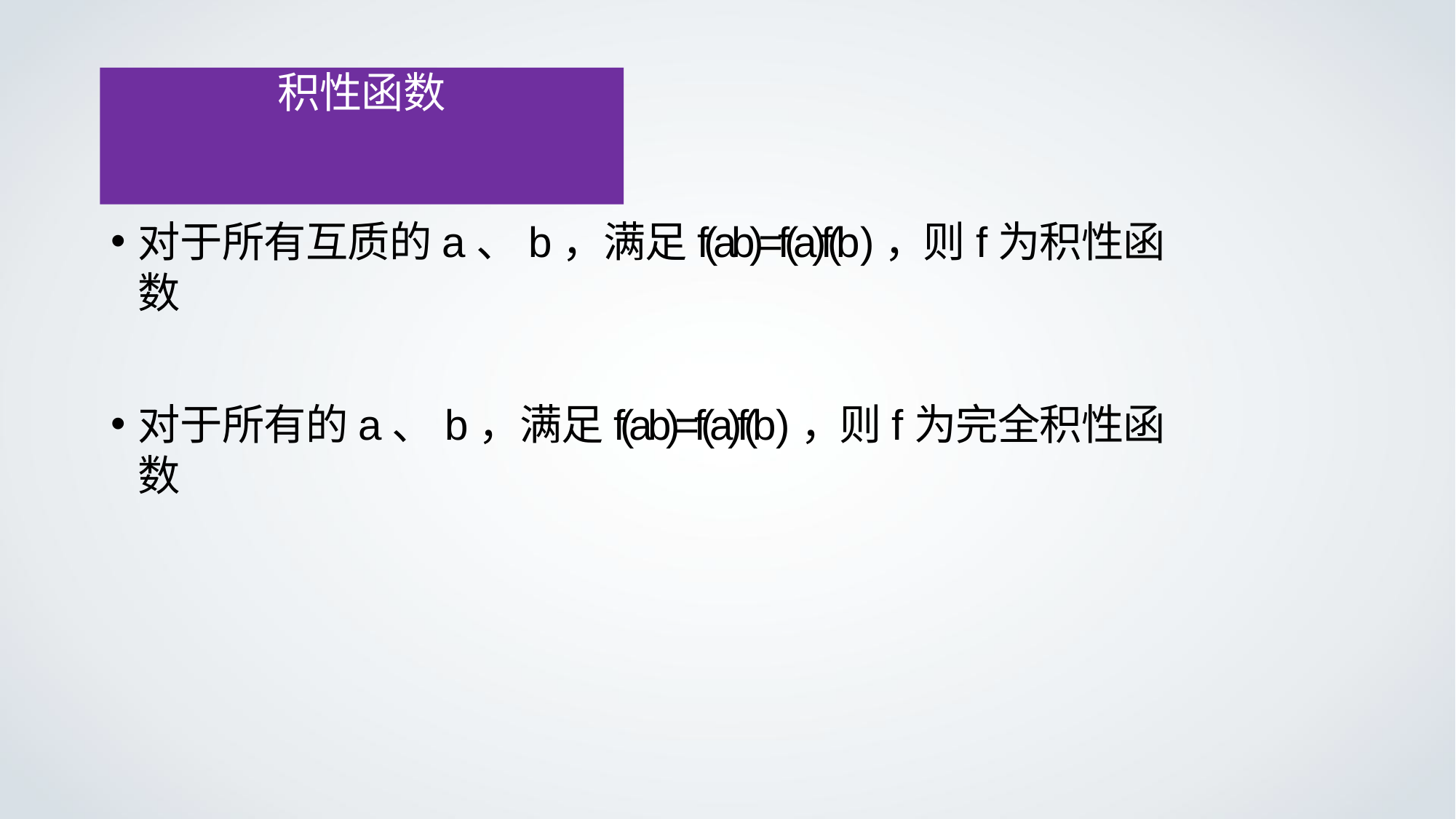

# 积性函数
对于所有互质的a、b，满足f(ab)=f(a)f(b)，则f为积性函数
对于所有的a、b，满足f(ab)=f(a)f(b)，则f为完全积性函数